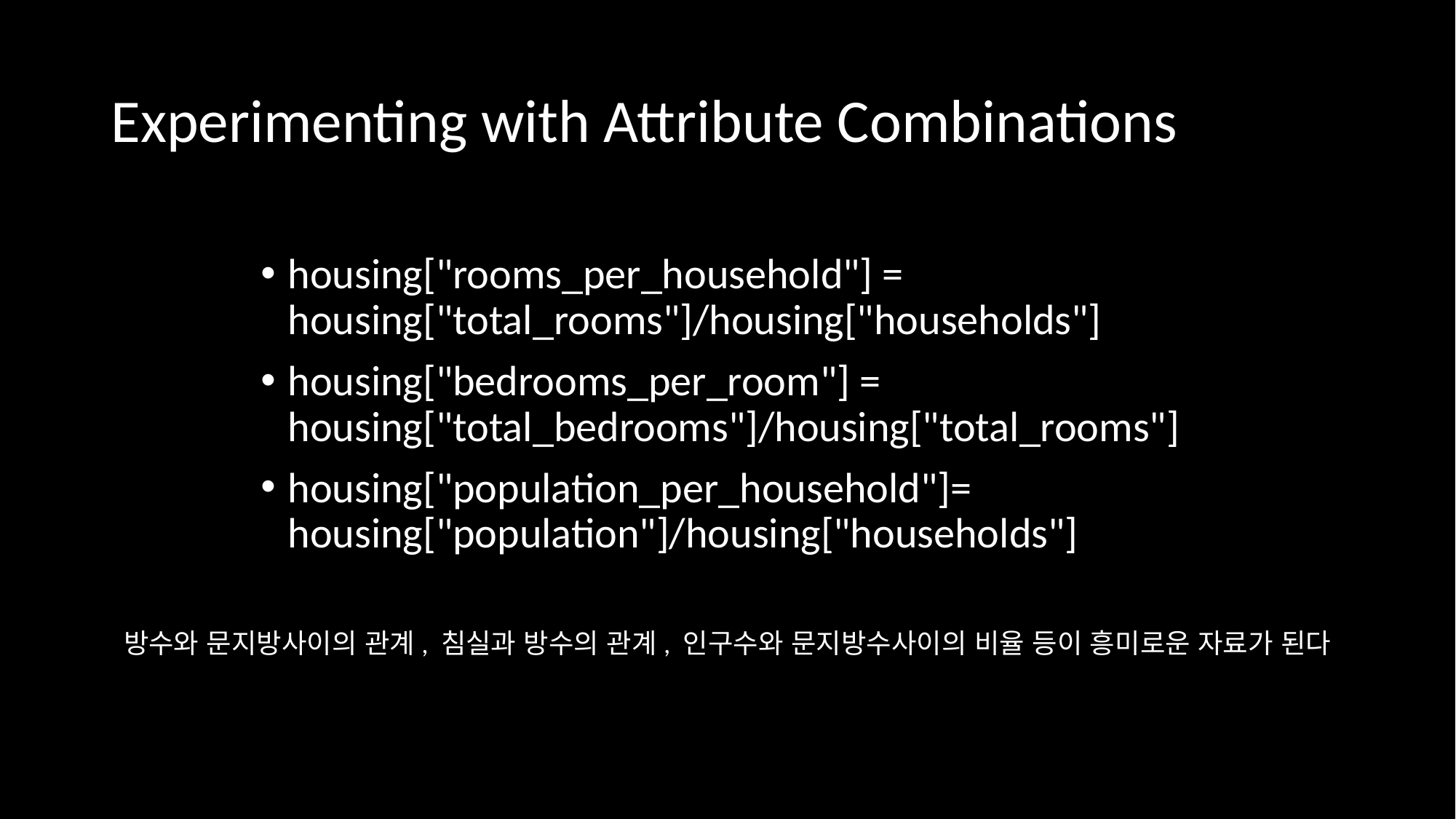

# Experimenting with Attribute Combinations
housing["rooms_per_household"] = housing["total_rooms"]/housing["households"]
housing["bedrooms_per_room"] = housing["total_bedrooms"]/housing["total_rooms"]
housing["population_per_household"]=
housing["population"]/housing["households"]

방수와 문지방사이의 관계, 침실과 방수의 관계, 인구수와 문지방수사이의 비율 등이 흥미로운 자료가 된다